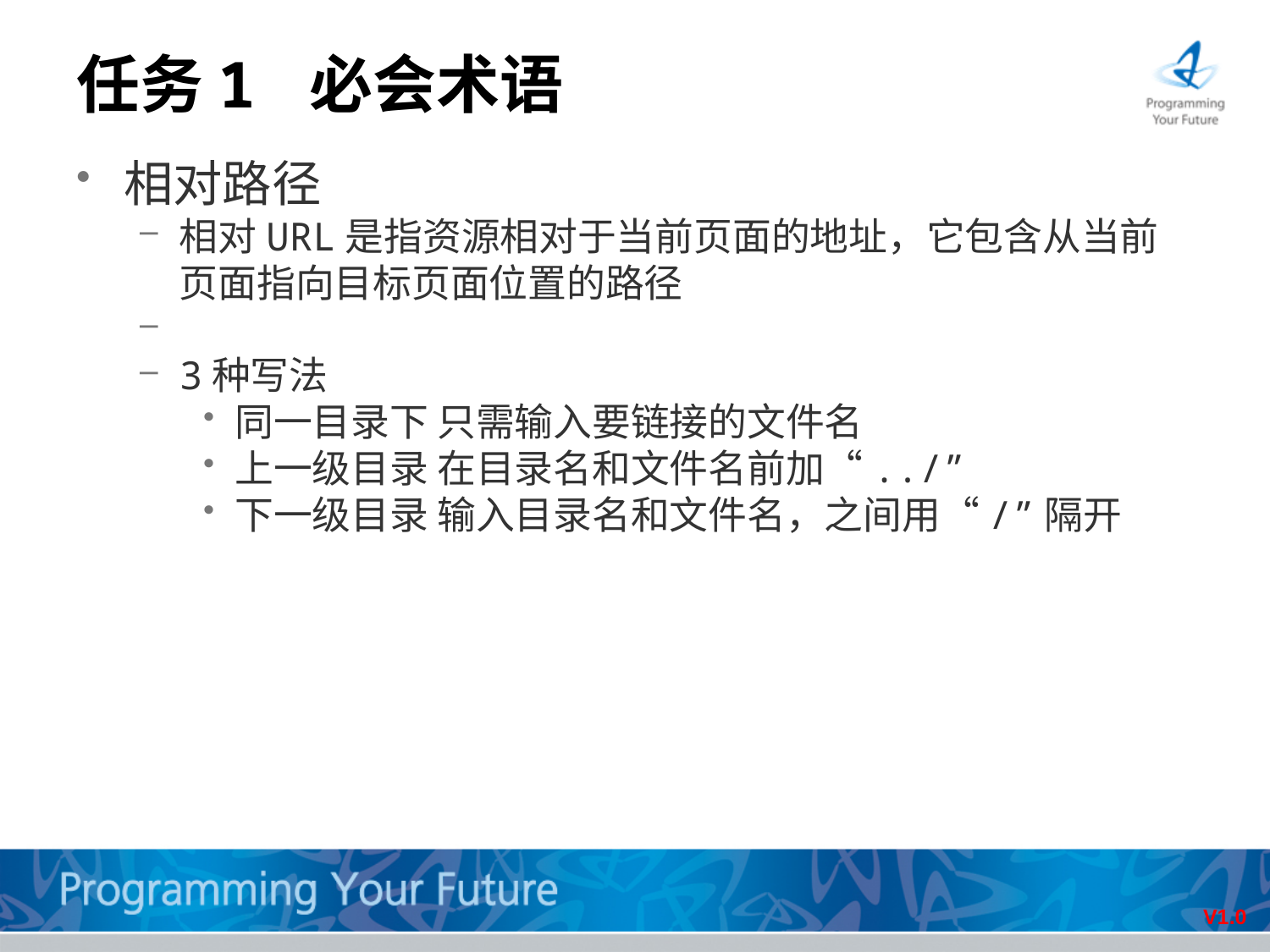

# 任务1 必会术语
相对路径
相对URL是指资源相对于当前页面的地址，它包含从当前页面指向目标页面位置的路径

3种写法
同一目录下 只需输入要链接的文件名
上一级目录 在目录名和文件名前加“../”
下一级目录 输入目录名和文件名，之间用“/”隔开